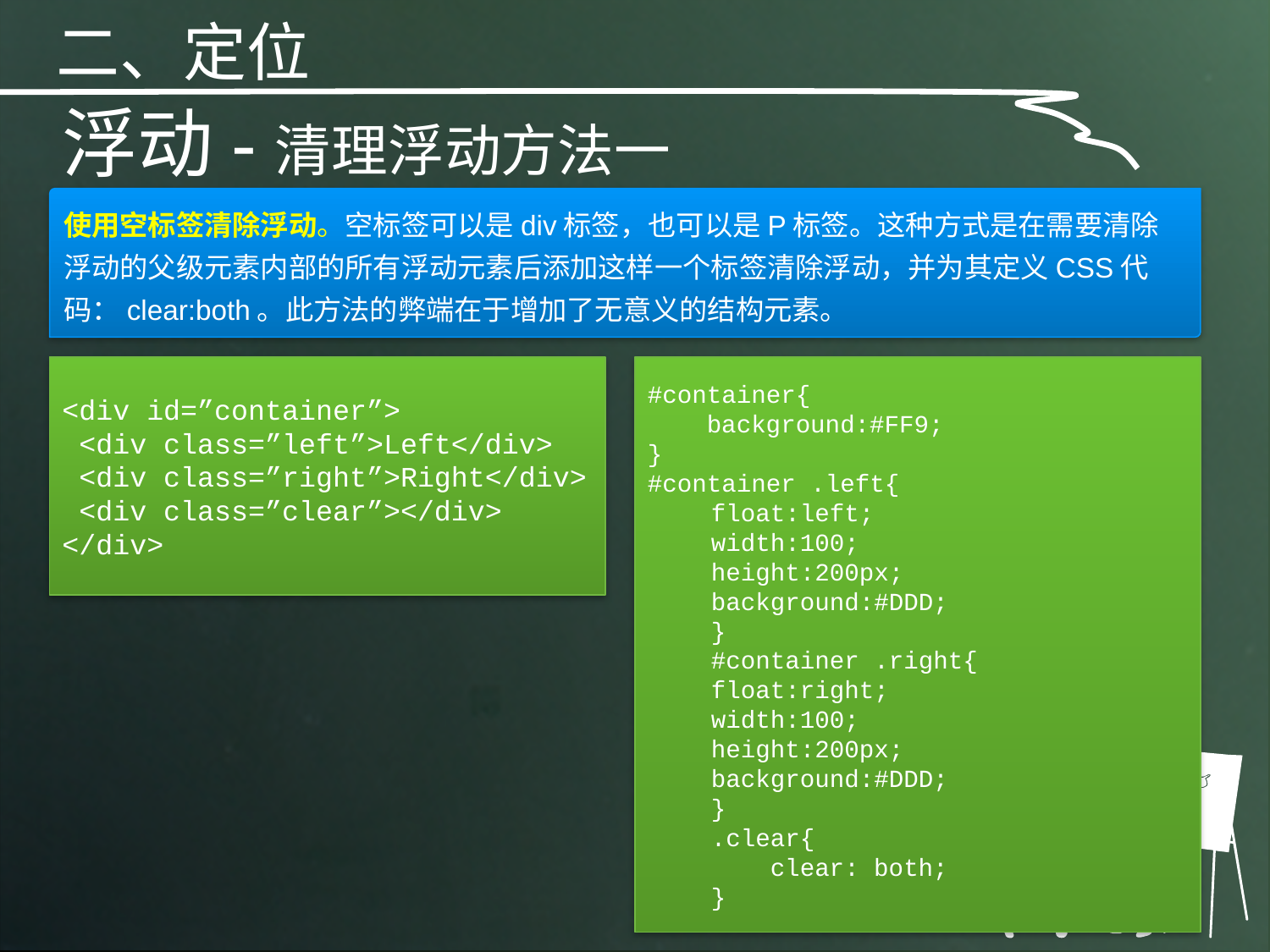

二、定位
浮动-清理浮动方法一

使用空标签清除浮动。空标签可以是div标签，也可以是P标签。这种方式是在需要清除浮动的父级元素内部的所有浮动元素后添加这样一个标签清除浮动，并为其定义CSS代码：clear:both。此方法的弊端在于增加了无意义的结构元素。
<div id=”container”>
 <div class=”left”>Left</div>
 <div class=”right”>Right</div>
 <div class=”clear”></div>
</div>
#container{
    background:#FF9;
}
#container .left{
float:left;
width:100;
height:200px;
background:#DDD;
}
#container .right{
float:right;
width:100;
height:200px;
background:#DDD;
}
.clear{
    clear: both;
}